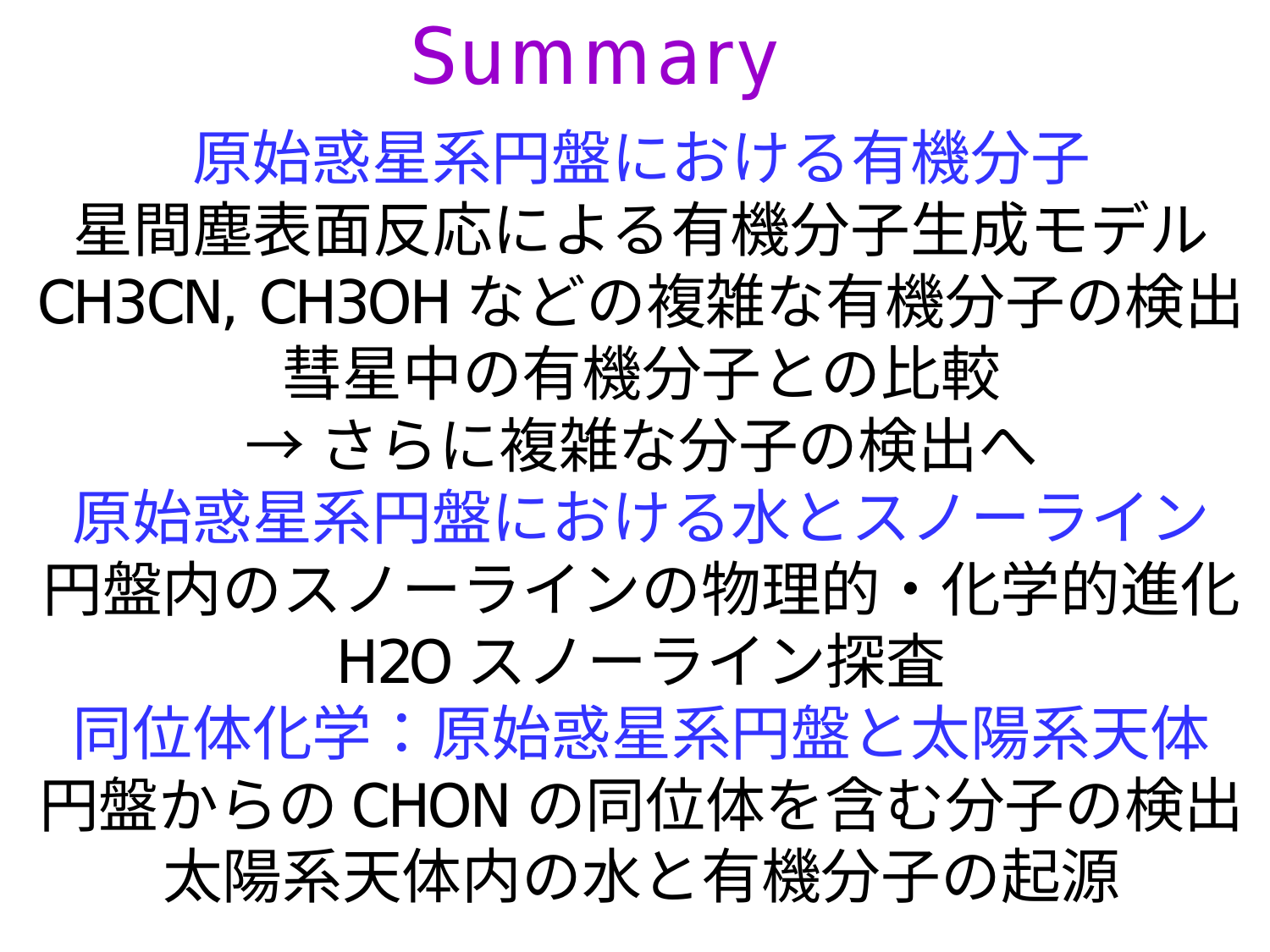

Summary

原始惑星系円盤における有機分子
星間塵表面反応による有機分子生成モデル
CH3CN, CH3OHなどの複雑な有機分子の検出
彗星中の有機分子との比較
→さらに複雑な分子の検出へ
原始惑星系円盤における水とスノーライン
円盤内のスノーラインの物理的・化学的進化
H2Oスノーライン探査
同位体化学：原始惑星系円盤と太陽系天体
円盤からのCHONの同位体を含む分子の検出
太陽系天体内の水と有機分子の起源